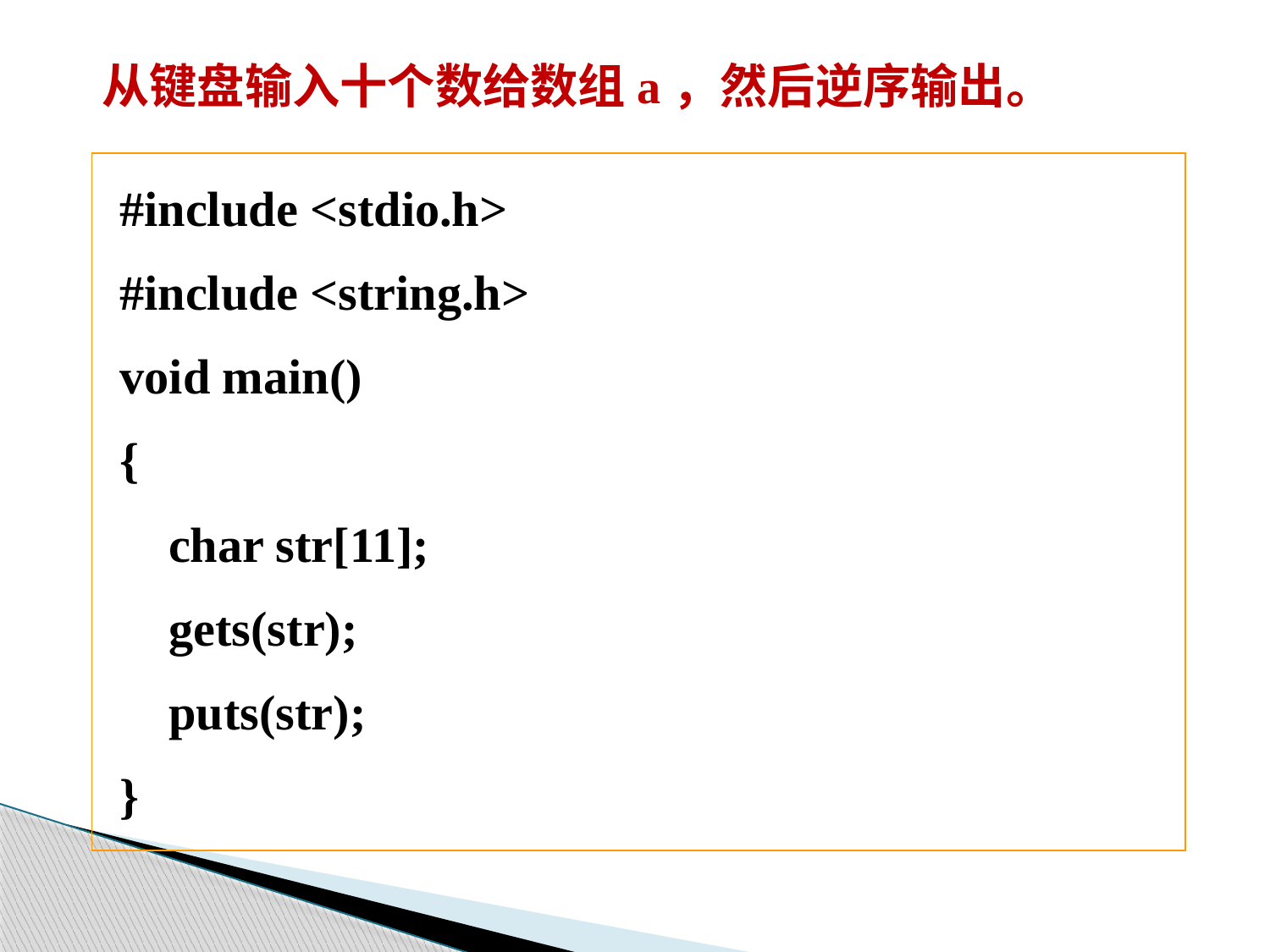

从键盘输入十个数给数组a，然后逆序输出。

#include <stdio.h>
#include <string.h>
void main()
{
    char str[11];
    gets(str);
    puts(str);
}